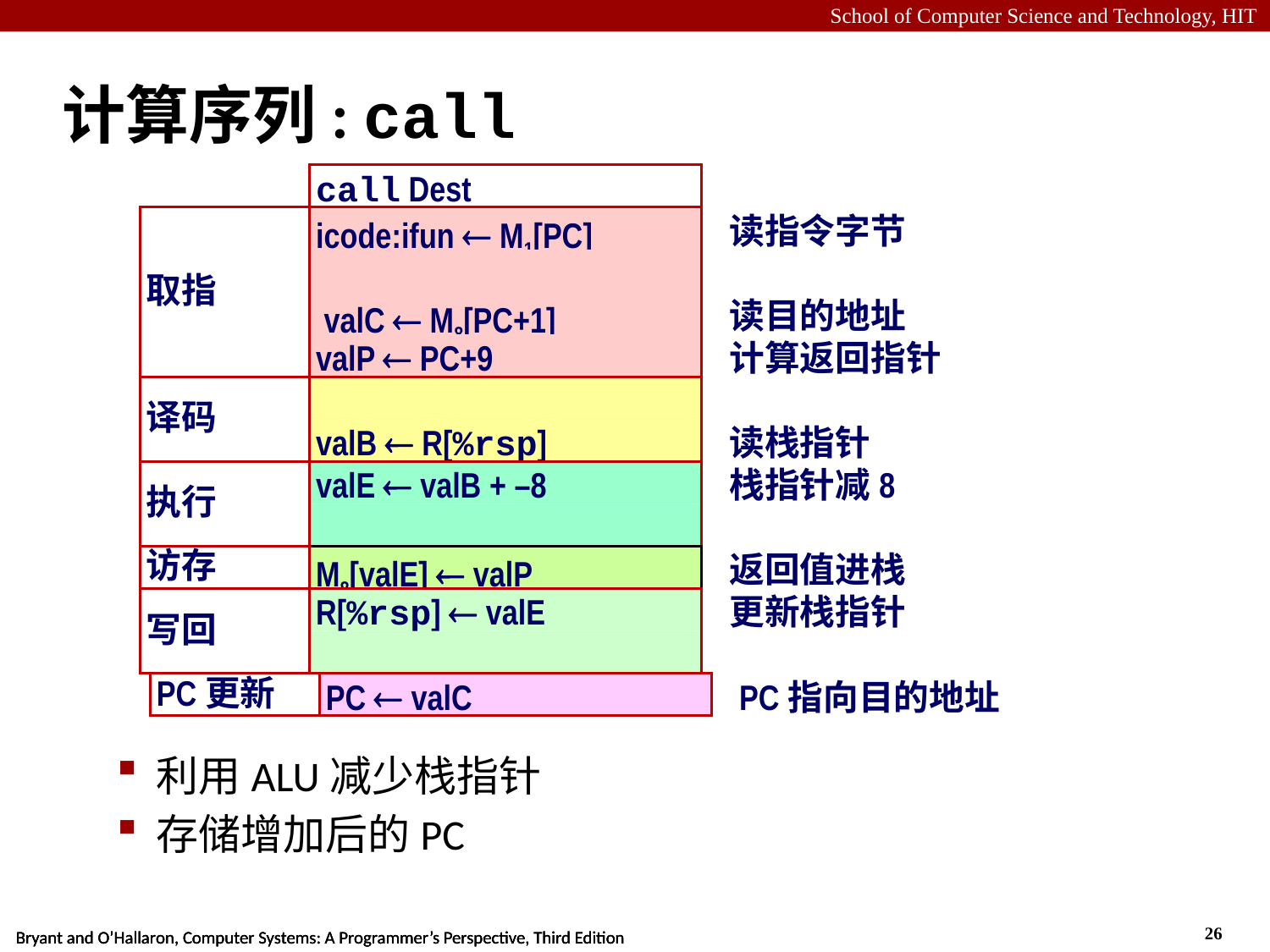

# 计算序列: call
call Dest
取指
icode:ifun ← M1[PC]

读指令字节

 valC ← M8[PC+1]
读目的地址
valP ← PC+9
计算返回指针
译码

valB ← R[%rsp]
读栈指针
执行
valE ← valB + –8

栈指针减8

访存
M8[valE] ← valP
返回值进栈
写回
R[%rsp] ← valE

更新栈指针

PC更新
PC ← valC
PC指向目的地址
利用ALU减少栈指针
存储增加后的PC